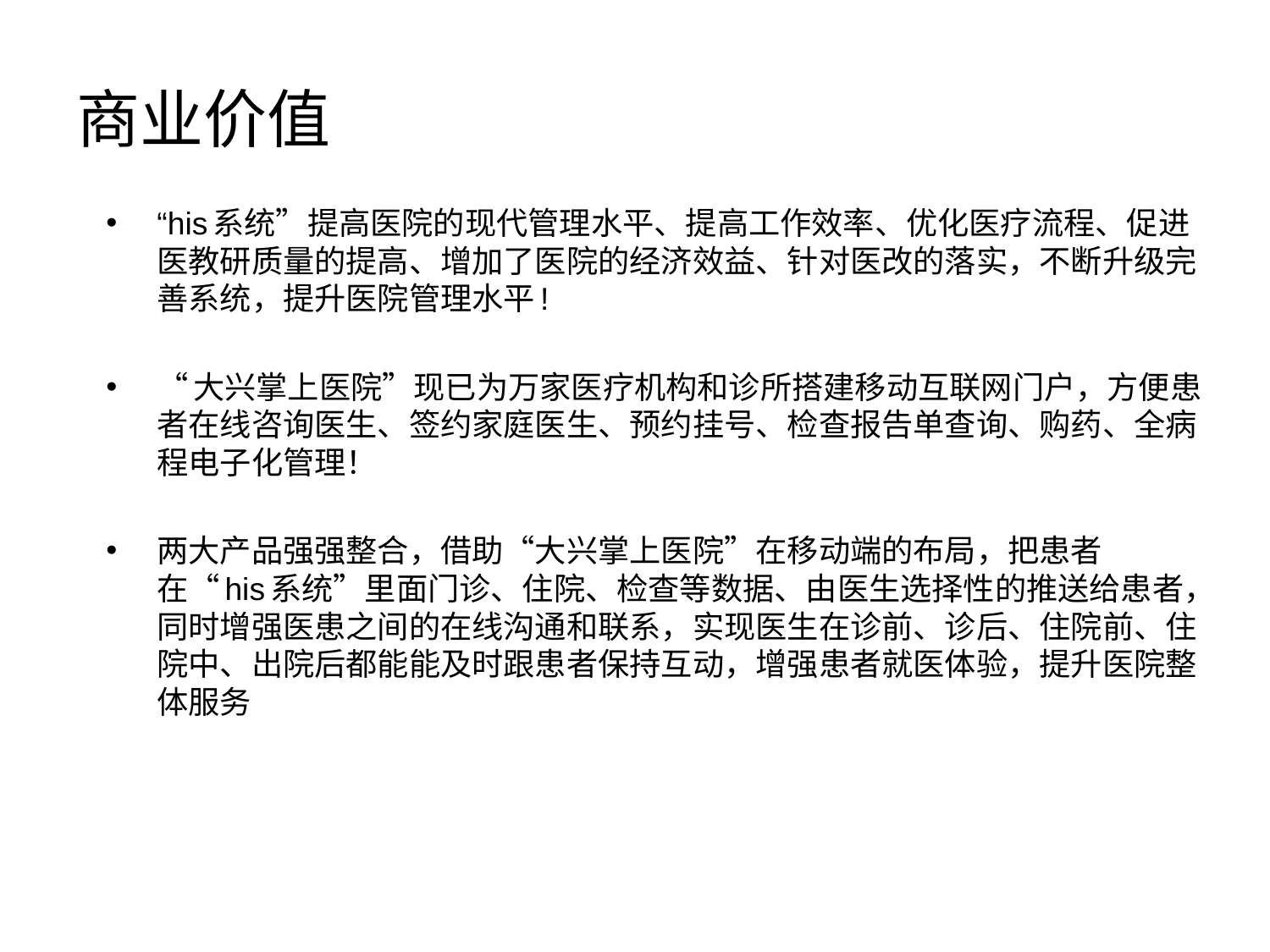

# 商业价值
“his系统”提高医院的现代管理水平、提高工作效率、优化医疗流程、促进医教研质量的提高、增加了医院的经济效益、针对医改的落实，不断升级完善系统，提升医院管理水平!

“大兴掌上医院”现已为万家医疗机构和诊所搭建移动互联网门户，方便患者在线咨询医生、签约家庭医生、预约挂号、检查报告单查询、购药、全病程电子化管理！

两大产品强强整合，借助“大兴掌上医院”在移动端的布局，把患者在“his系统”里面门诊、住院、检查等数据、由医生选择性的推送给患者，同时增强医患之间的在线沟通和联系，实现医生在诊前、诊后、住院前、住院中、出院后都能能及时跟患者保持互动，增强患者就医体验，提升医院整体服务

2